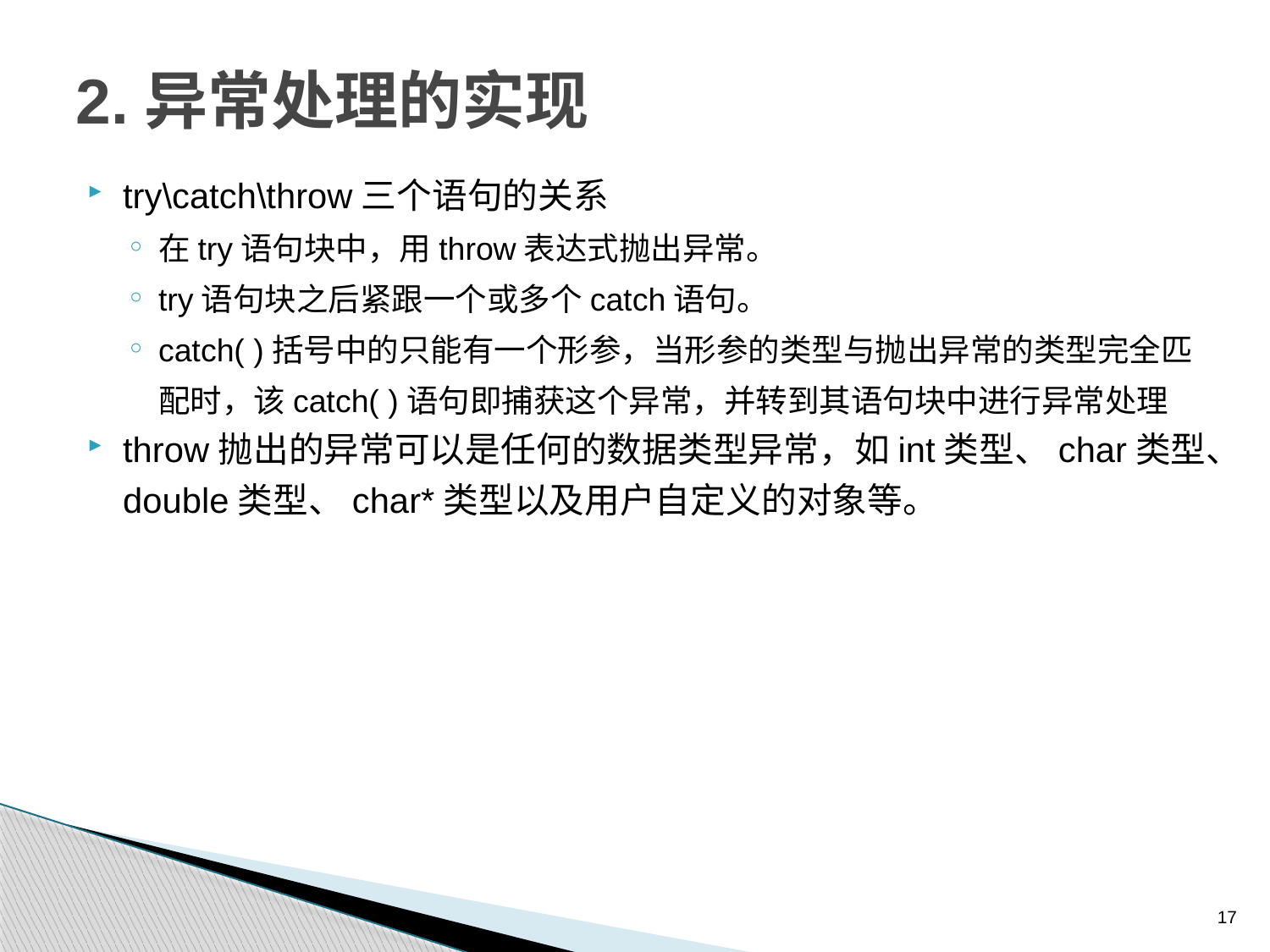

# 2.异常处理的实现
try\catch\throw三个语句的关系
在try语句块中，用throw表达式抛出异常。
try语句块之后紧跟一个或多个catch语句。
catch( )括号中的只能有一个形参，当形参的类型与抛出异常的类型完全匹配时，该catch( )语句即捕获这个异常，并转到其语句块中进行异常处理
throw抛出的异常可以是任何的数据类型异常，如int类型、char类型、double类型、char*类型以及用户自定义的对象等。

17